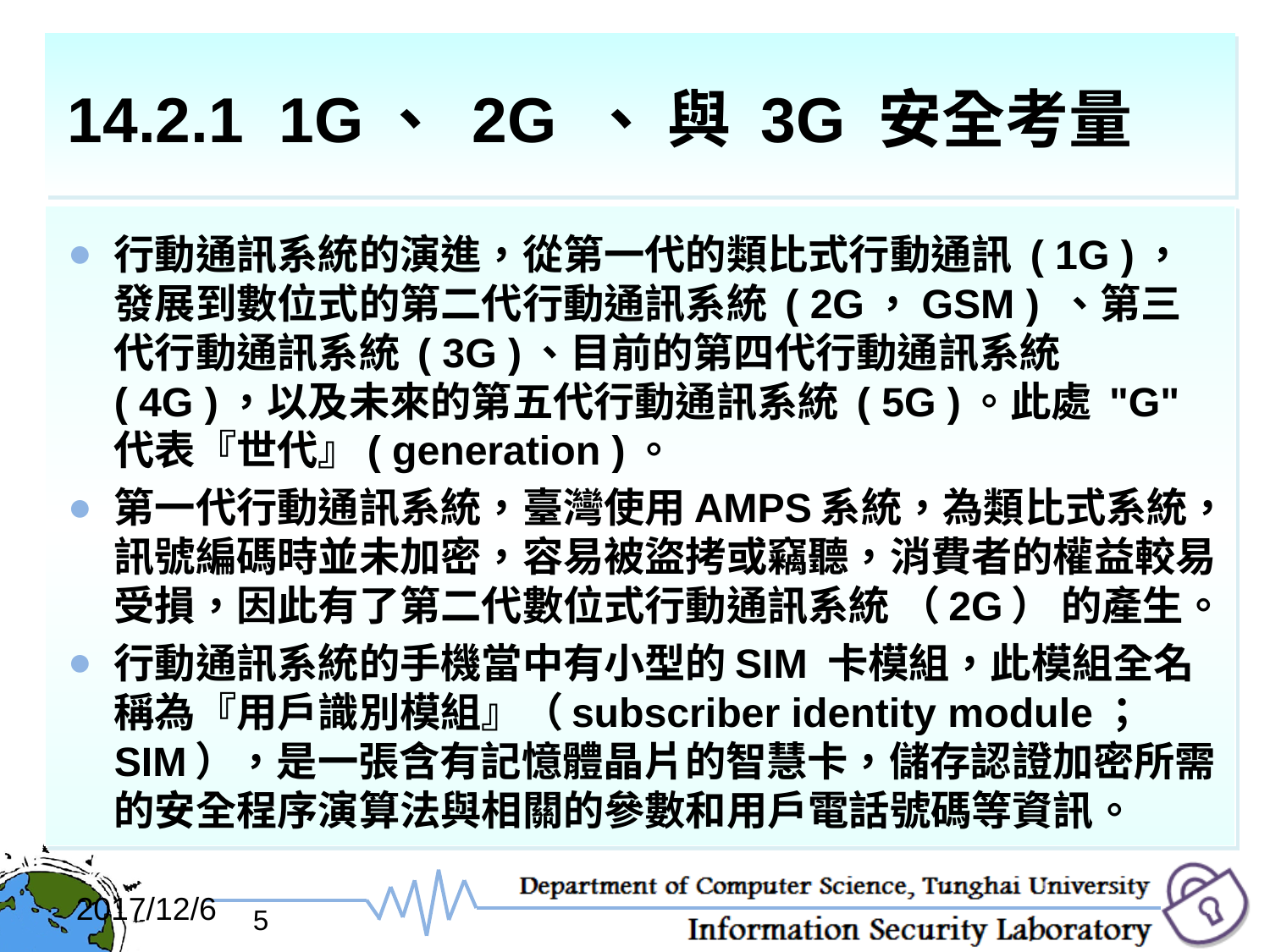

# 14.2.1  1G、 2G 、 與 3G 安全考量
行動通訊系統的演進，從第一代的類比式行動通訊 ( 1G )，發展到數位式的第二代行動通訊系統 ( 2G，GSM ) 、第三代行動通訊系統 ( 3G )、目前的第四代行動通訊系統 ( 4G )，以及未來的第五代行動通訊系統 ( 5G )。此處 "G" 代表『世代』( generation )。
第一代行動通訊系統，臺灣使用AMPS系統，為類比式系統，訊號編碼時並未加密，容易被盜拷或竊聽，消費者的權益較易受損，因此有了第二代數位式行動通訊系統 （2G） 的產生。
行動通訊系統的手機當中有小型的SIM 卡模組，此模組全名稱為『用戶識別模組』（subscriber identity module；SIM），是一張含有記憶體晶片的智慧卡，儲存認證加密所需的安全程序演算法與相關的參數和用戶電話號碼等資訊。
2017/12/6
5